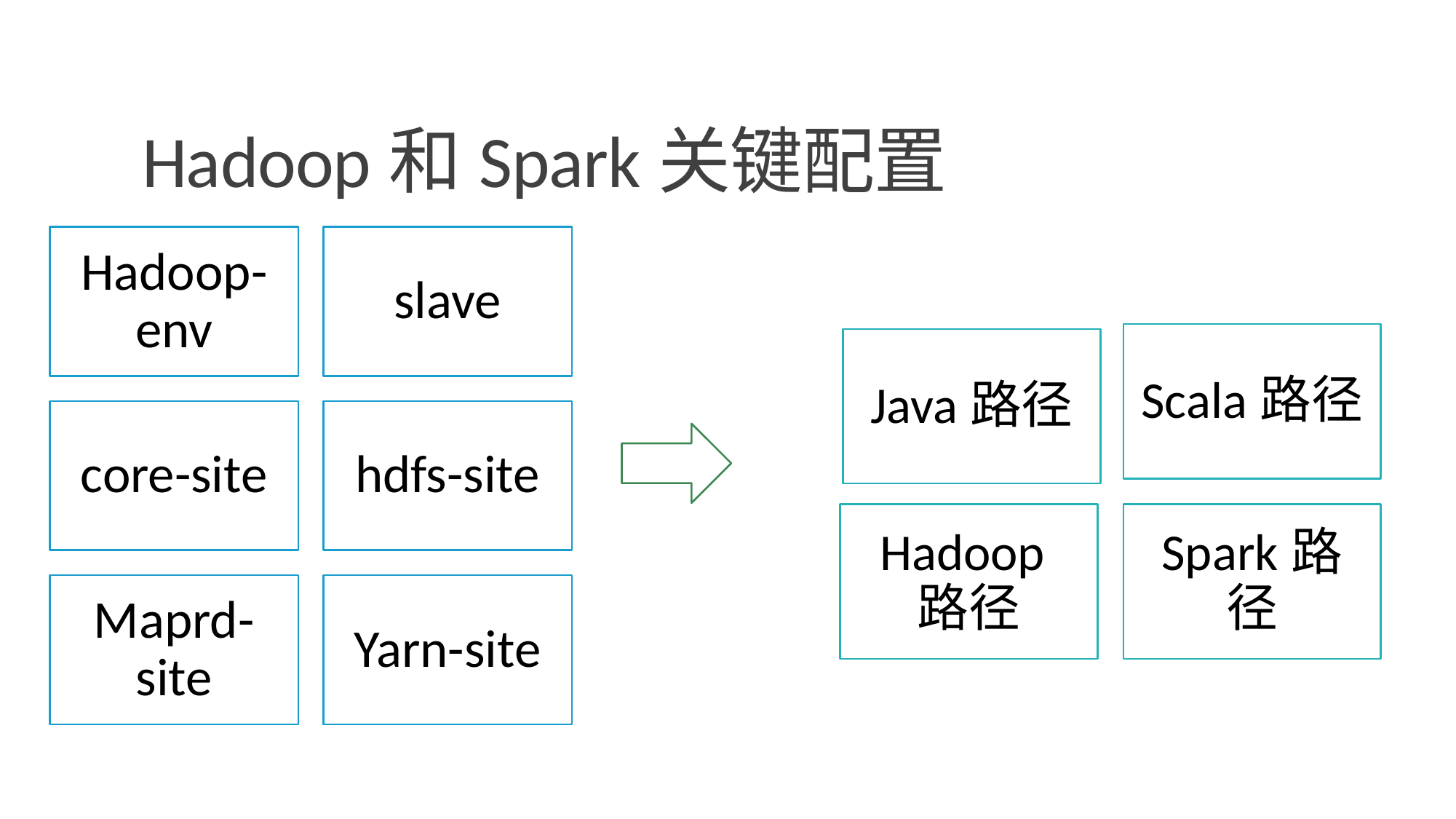

# Hadoop和Spark关键配置
Hadoop-env
slave
core-site
hdfs-site
Maprd-site
Yarn-site
Java路径
Scala路径
Hadoop路径
Spark路径